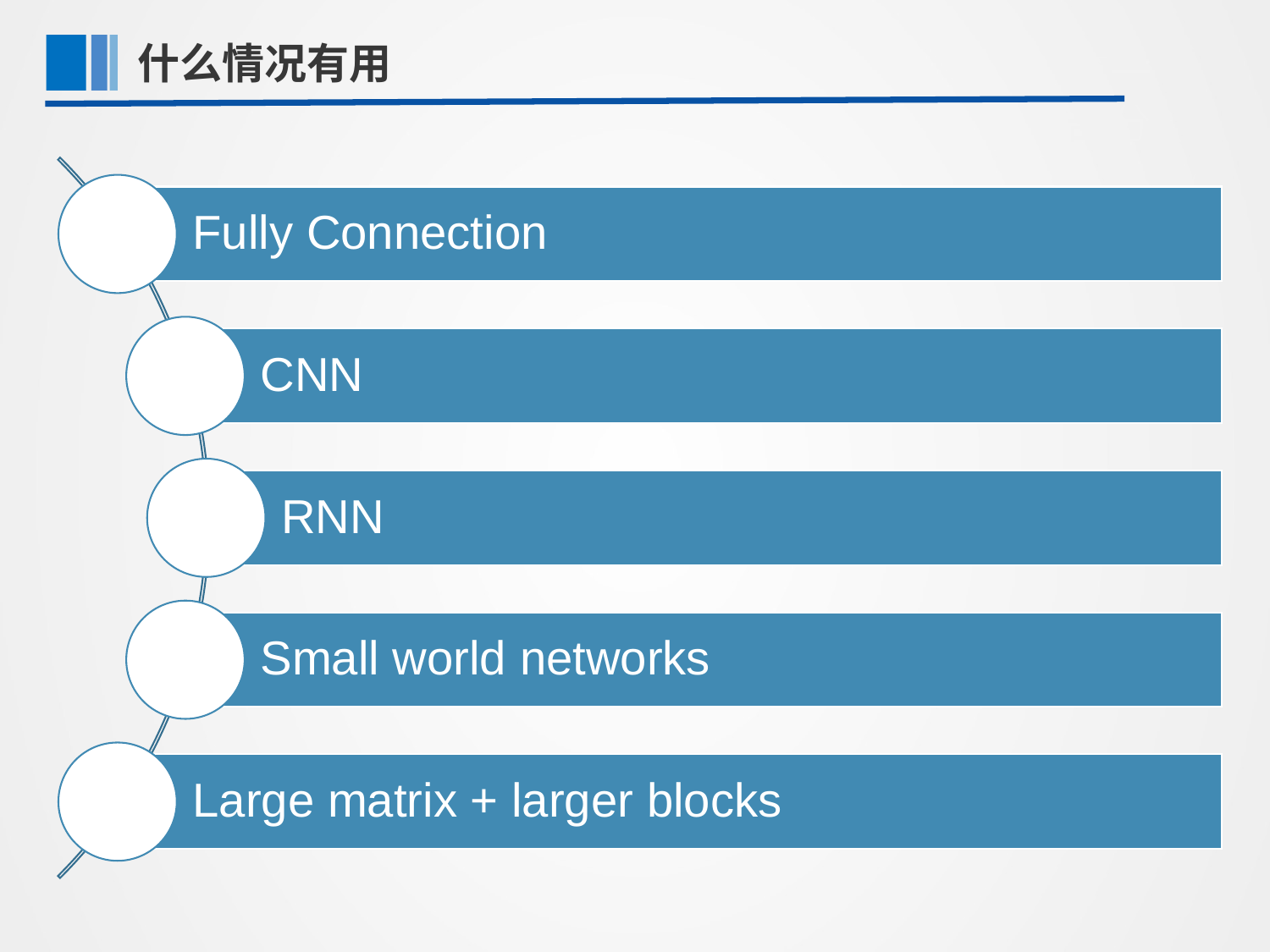

什么情况有用

第一部分
Fully Connection
CNN
RNN
Small world networks
Large matrix + larger blocks